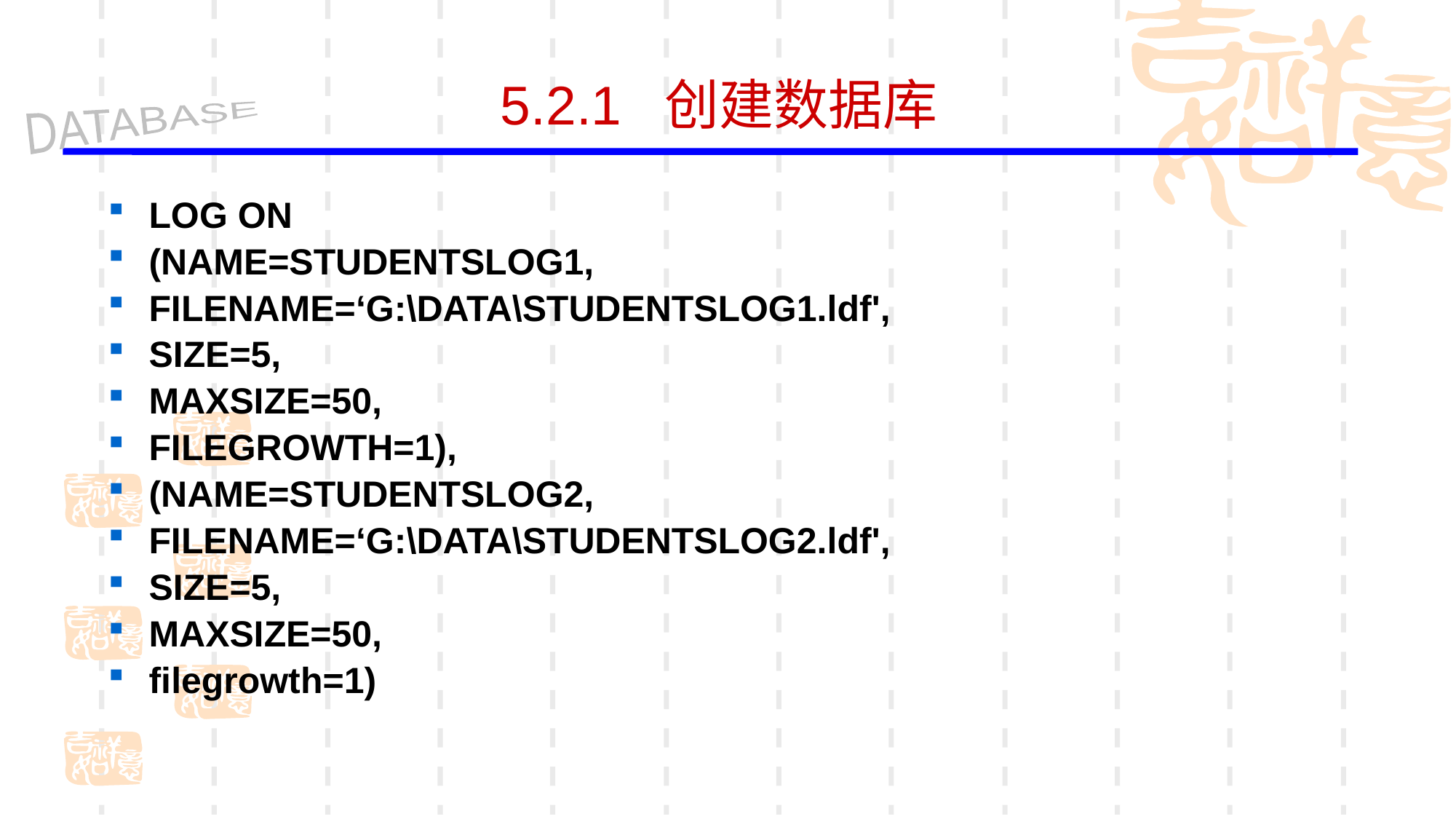

5.2.1  创建数据库
LOG ON
(NAME=STUDENTSLOG1,
FILENAME=‘G:\DATA\STUDENTSLOG1.ldf',
SIZE=5,
MAXSIZE=50,
FILEGROWTH=1),
(NAME=STUDENTSLOG2,
FILENAME=‘G:\DATA\STUDENTSLOG2.ldf',
SIZE=5,
MAXSIZE=50,
filegrowth=1)